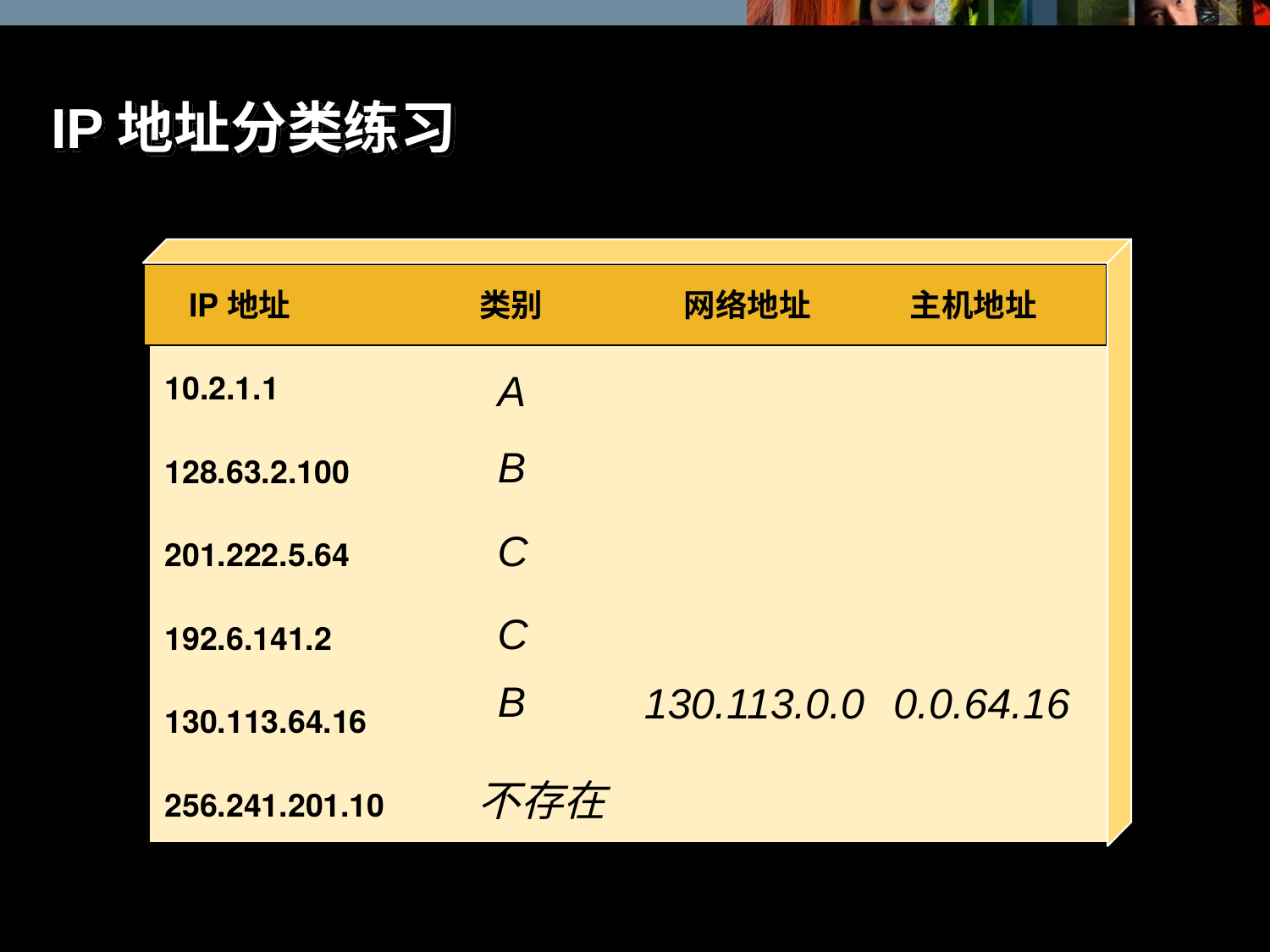

# IP地址分类练习

IP地址
类别
网络地址
主机地址
10.2.1.1
A

B

128.63.2.100
C

201.222.5.64

C
192.6.141.2
B
130.113.0.0
0.0.64.16
130.113.64.16
不存在
256.241.201.10